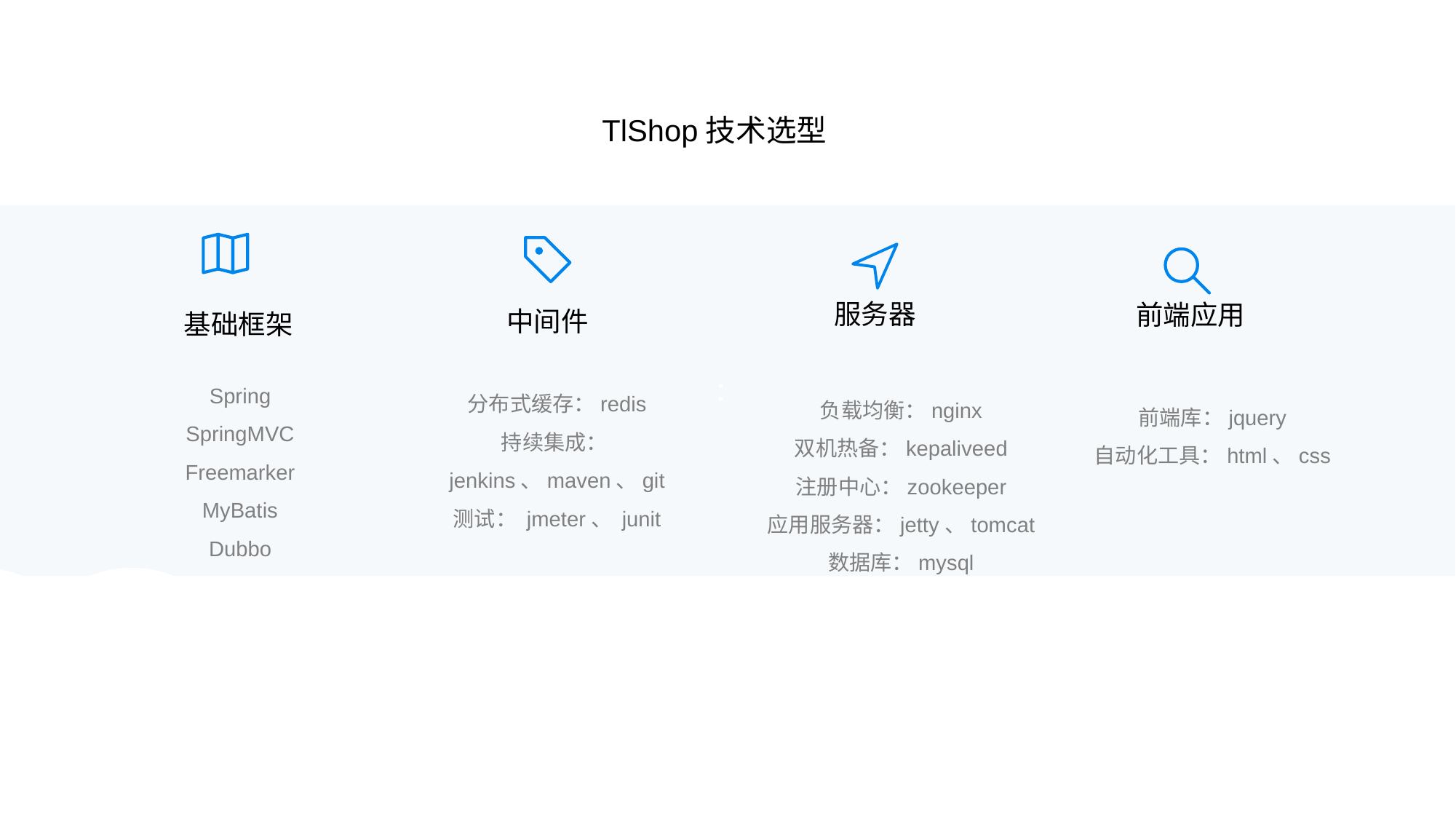

TlShop技术选型
：

服务器
前端应用
中间件
基础框架
Spring
SpringMVC
Freemarker
MyBatis
Dubbo

分布式缓存：redis
持续集成：jenkins、maven、git
测试： jmeter、 junit

负载均衡：nginx
双机热备：kepaliveed
注册中心：zookeeper
应用服务器：jetty、tomcat
数据库：mysql

前端库：jquery
自动化工具：html、css